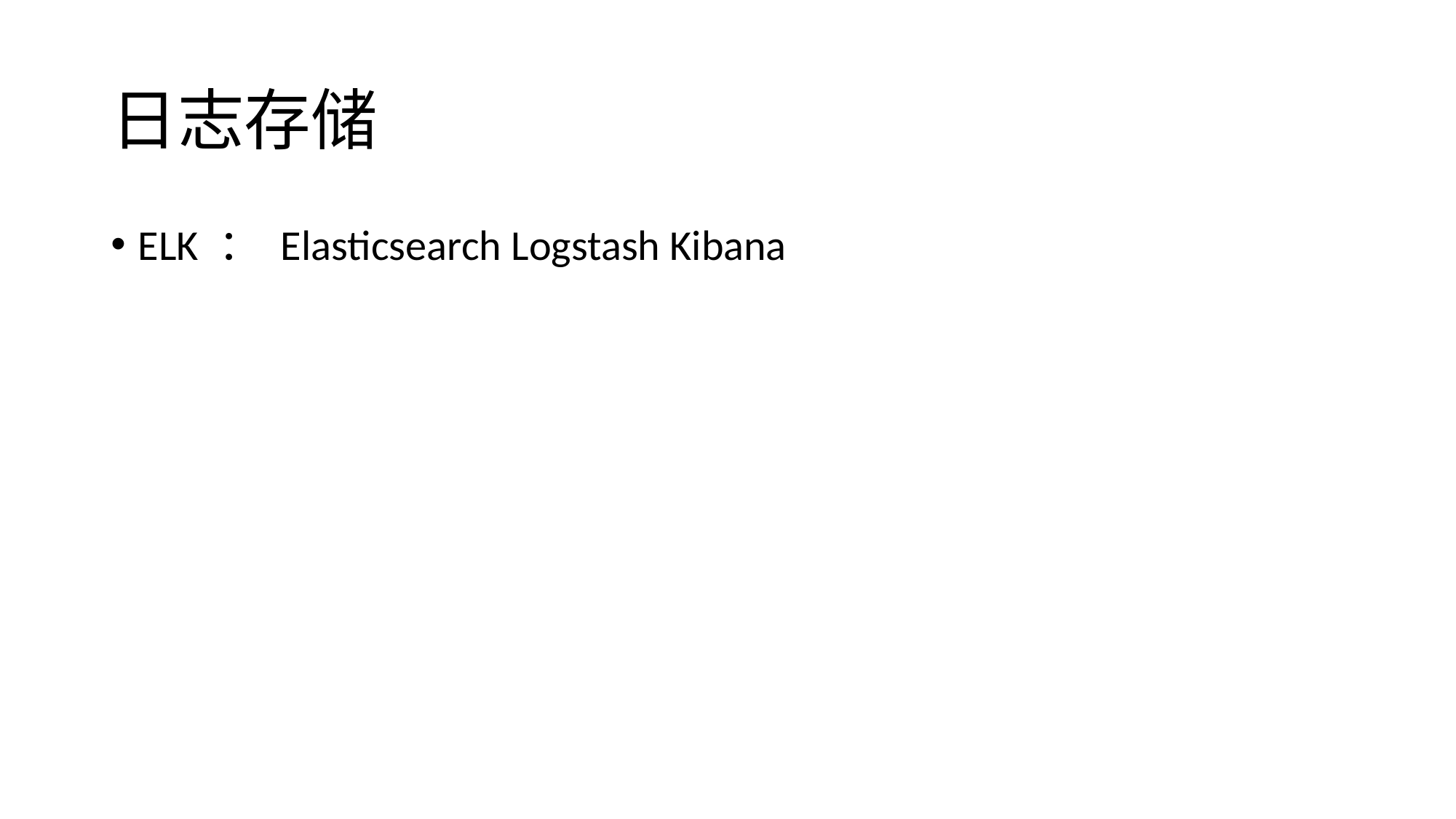

# 日志存储
ELK ： Elasticsearch Logstash Kibana